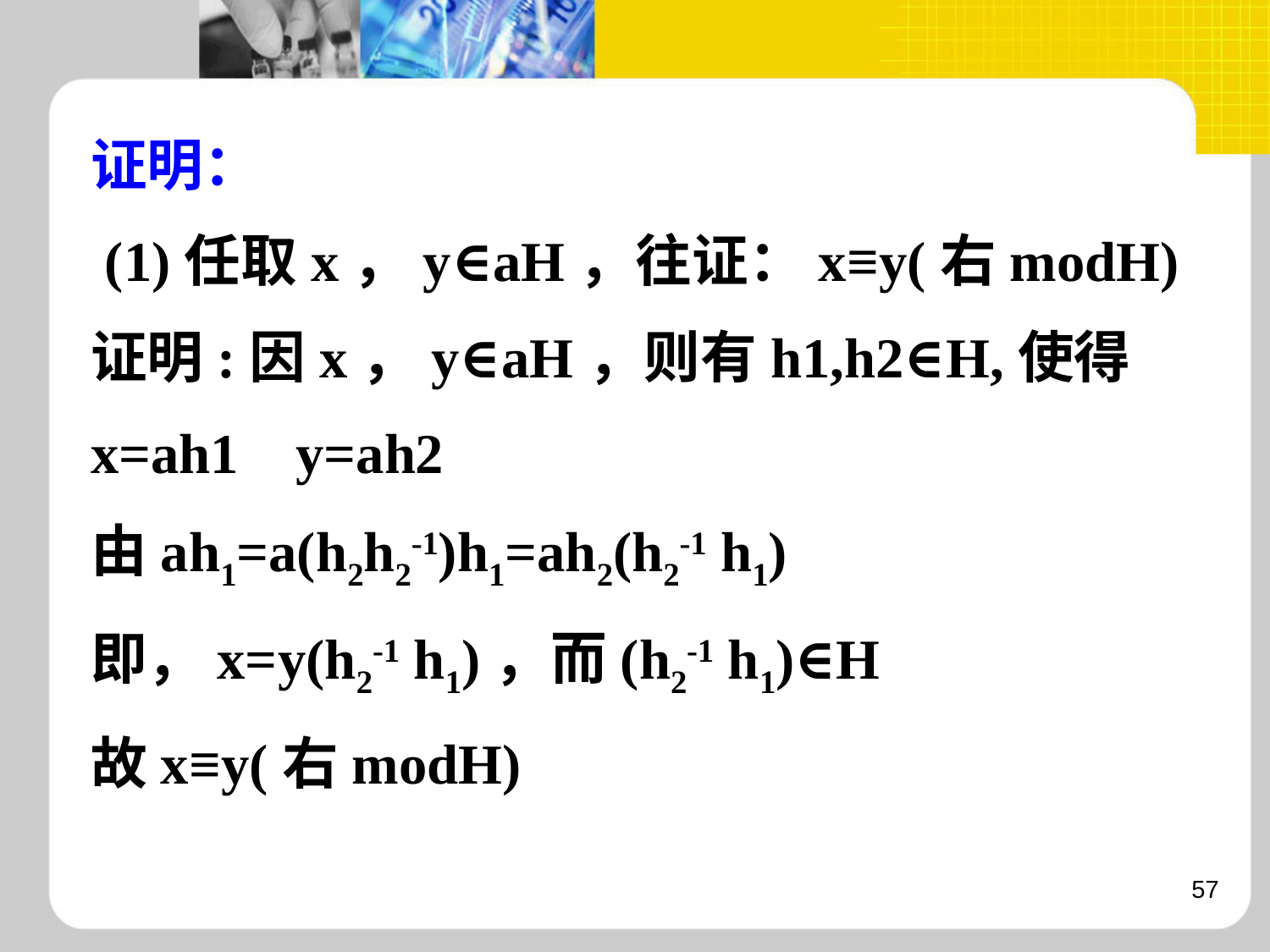

证明：
 (1)任取x，y∈aH，往证：x≡y(右modH)
证明:因x，y∈aH，则有h1,h2∈H,使得
x=ah1    y=ah2
由ah1=a(h2h2-1)h1=ah2(h2-1 h1)
即，x=y(h2-1 h1)，而(h2-1 h1)∈H
故x≡y(右modH)

57